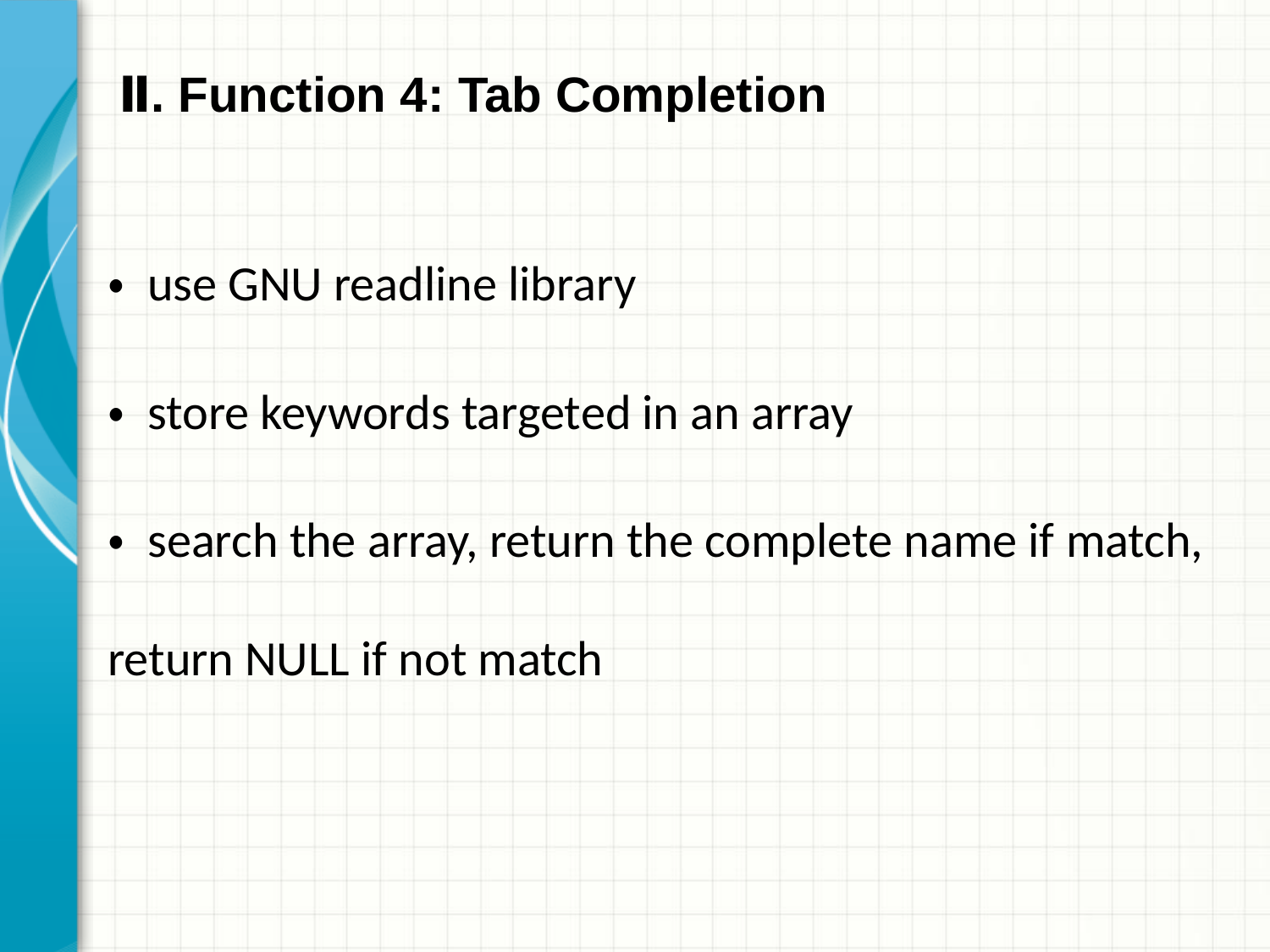

# Ⅱ. Function 4: Tab Completion
・ use GNU readline library
・ store keywords targeted in an array
・ search the array, return the complete name if match, return NULL if not match